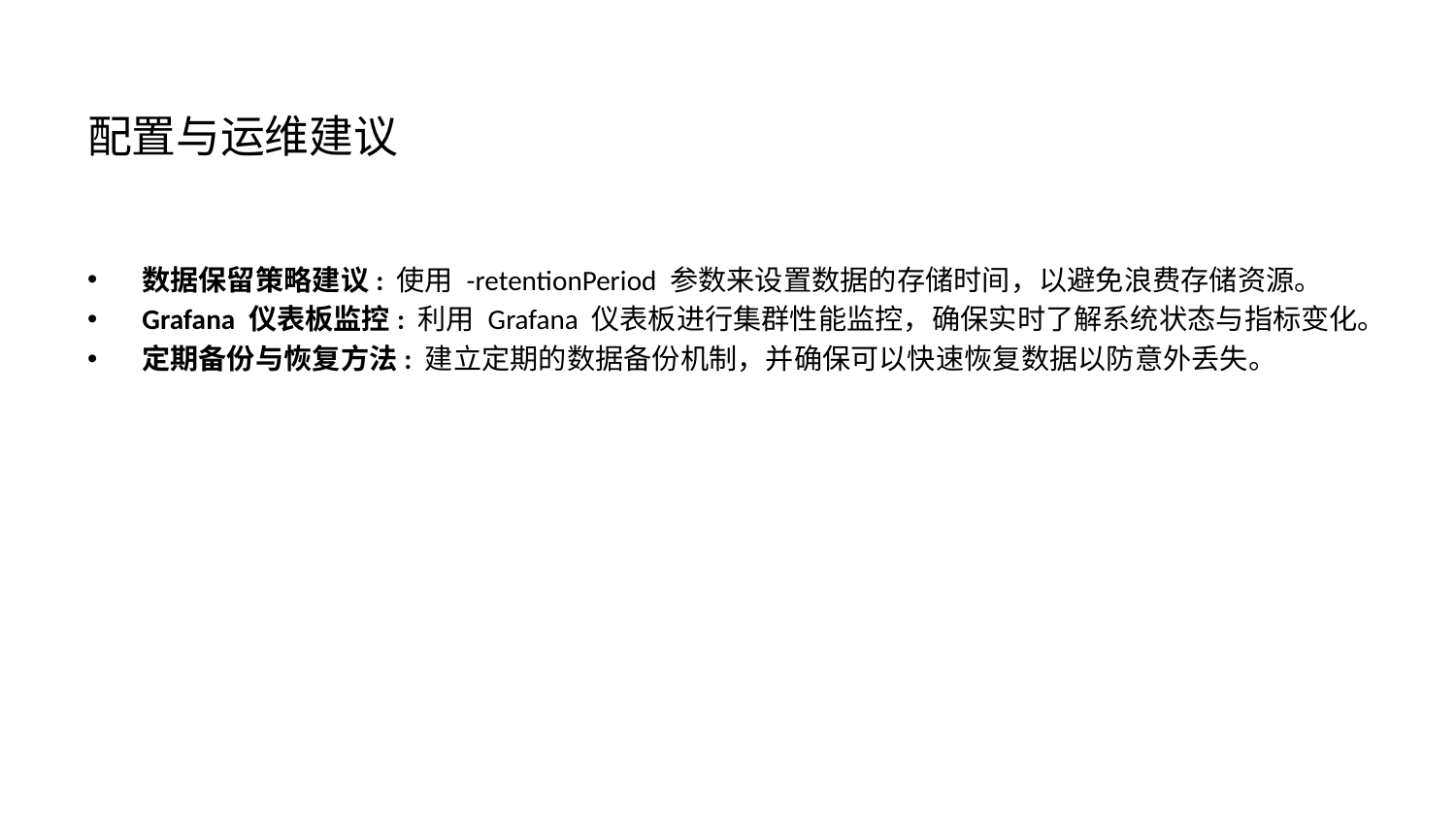

# 配置与运维建议
数据保留策略建议: 使用 -retentionPeriod 参数来设置数据的存储时间，以避免浪费存储资源。
Grafana 仪表板监控: 利用 Grafana 仪表板进行集群性能监控，确保实时了解系统状态与指标变化。
定期备份与恢复方法: 建立定期的数据备份机制，并确保可以快速恢复数据以防意外丢失。